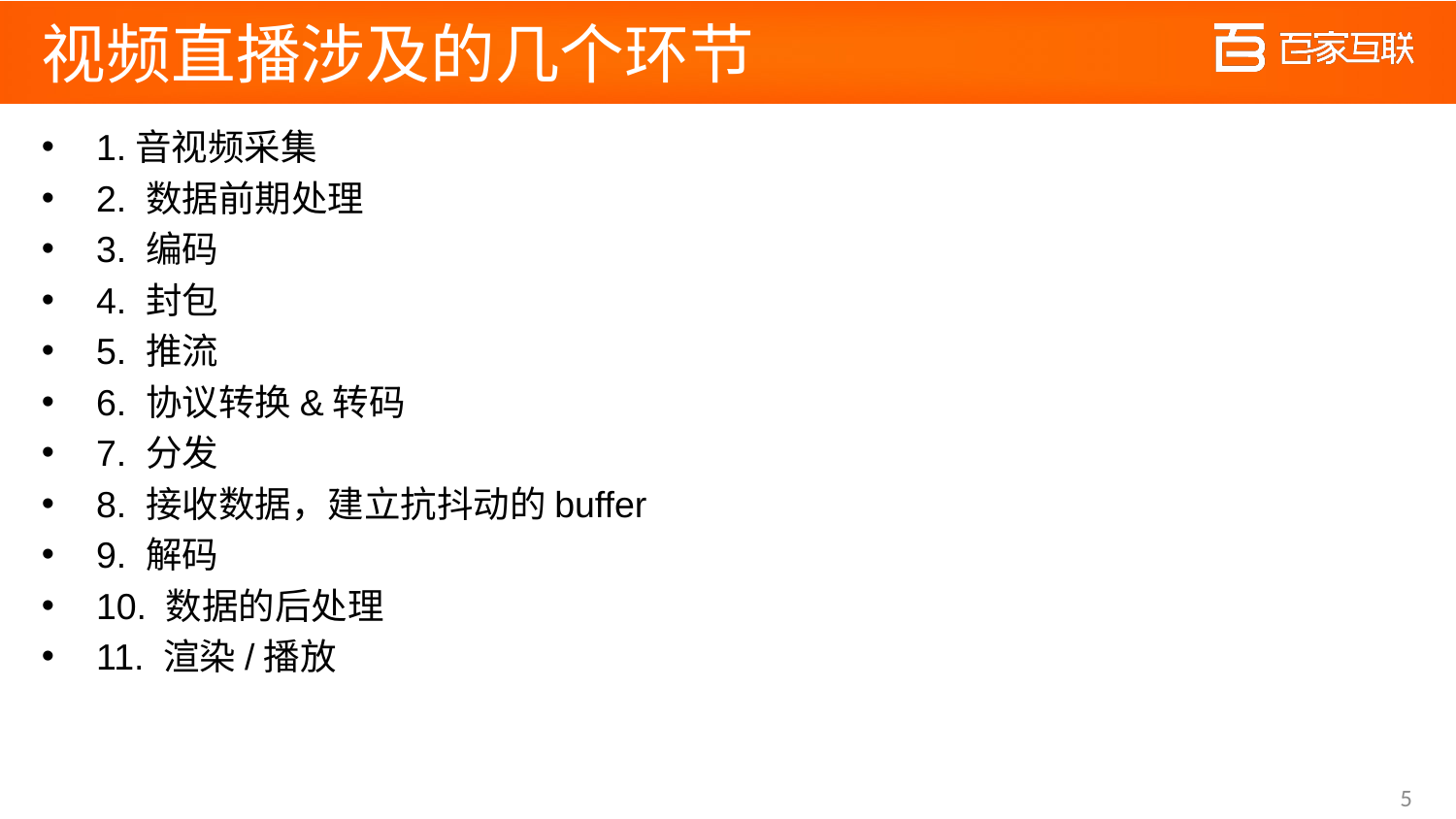

# 视频直播涉及的几个环节
1.音视频采集
2. 数据前期处理
3. 编码
4. 封包
5. 推流
6. 协议转换&转码
7. 分发
8. 接收数据，建立抗抖动的buffer
9. 解码
10. 数据的后处理
11. 渲染/播放
5